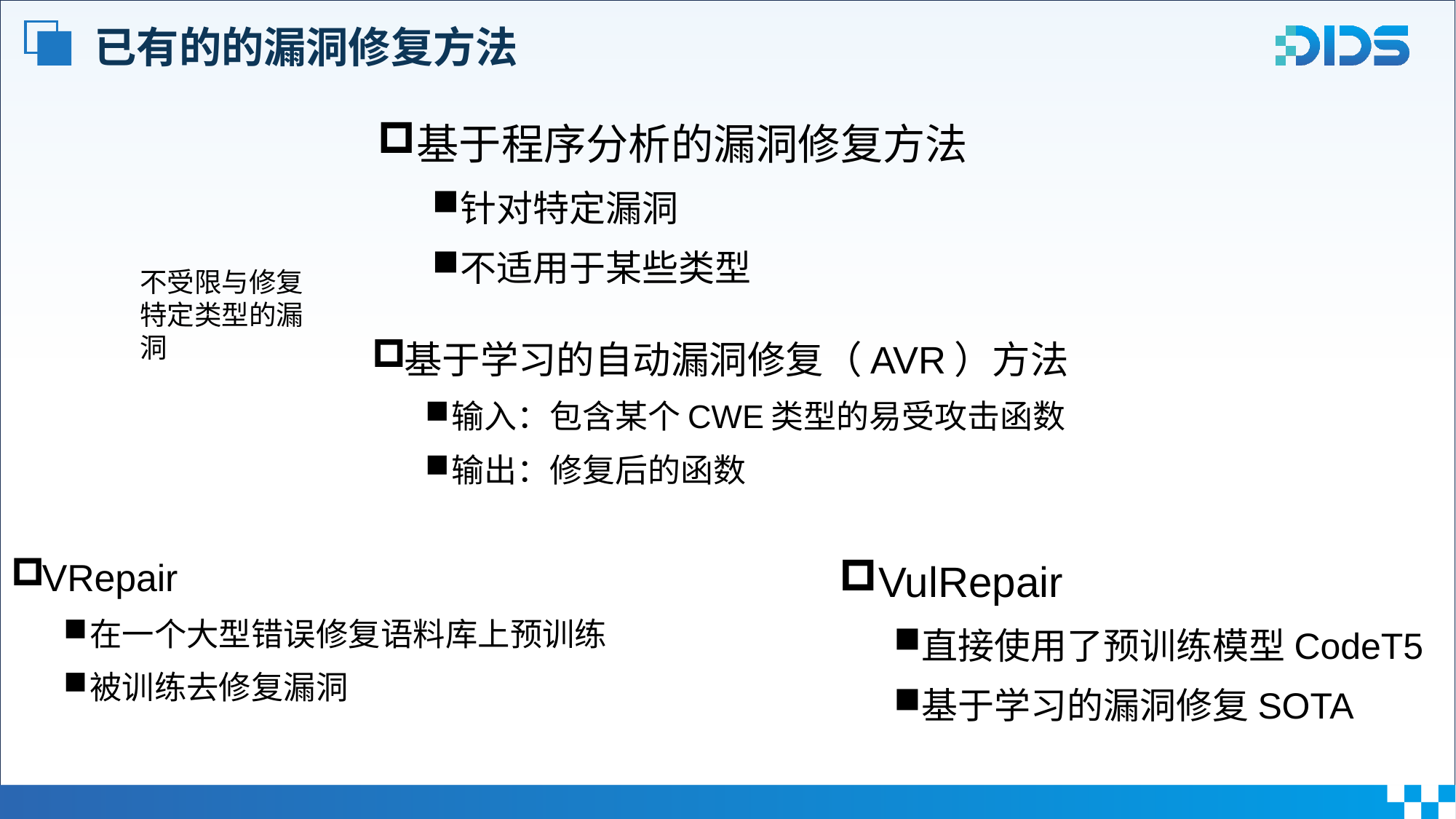

# 已有的的漏洞修复方法
基于程序分析的漏洞修复方法
针对特定漏洞
不适用于某些类型
不受限与修复特定类型的漏洞
基于学习的自动漏洞修复（AVR）方法
输入：包含某个CWE类型的易受攻击函数
输出：修复后的函数
VRepair
在一个大型错误修复语料库上预训练
被训练去修复漏洞
VulRepair
直接使用了预训练模型CodeT5
基于学习的漏洞修复SOTA